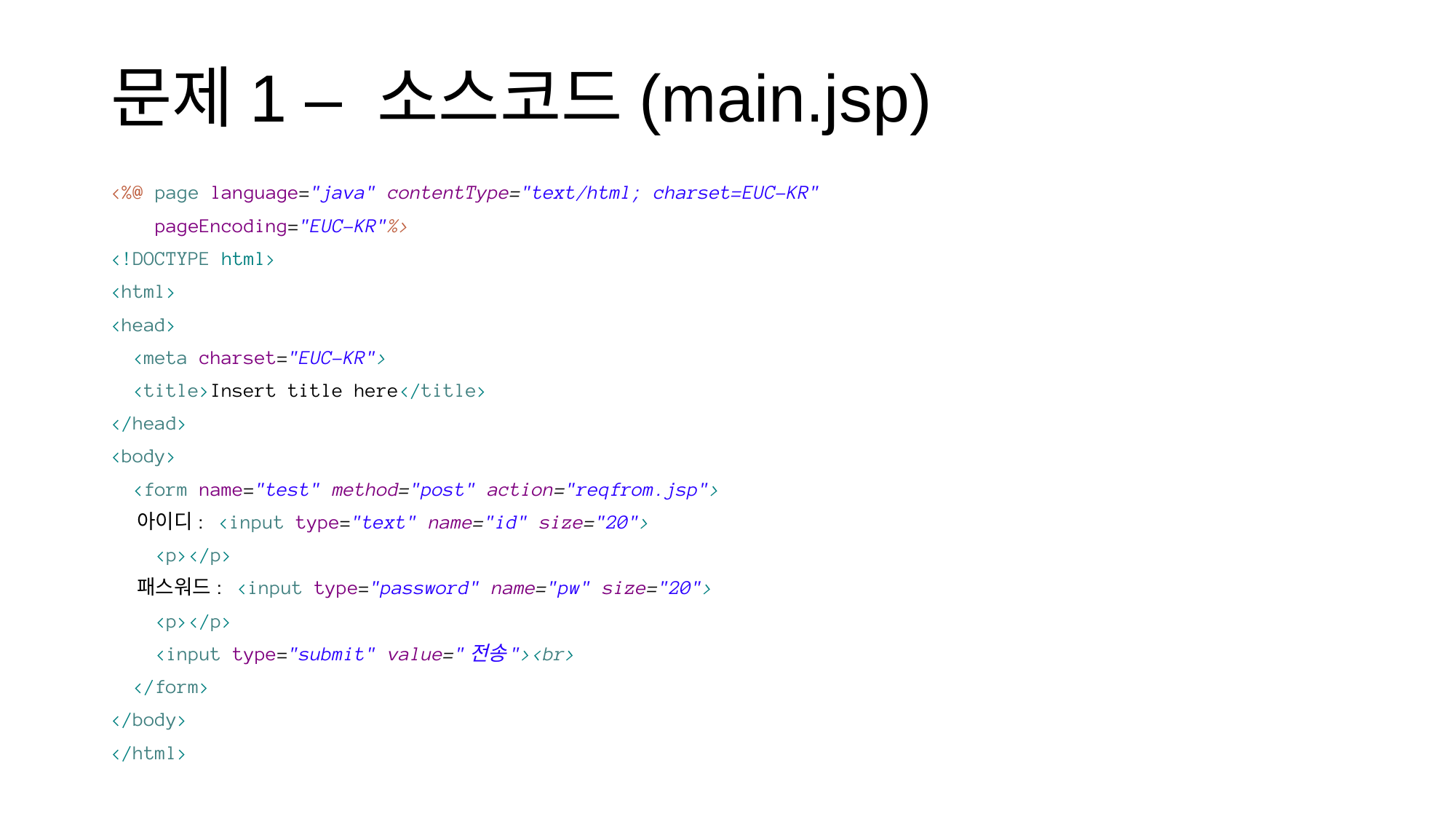

# 문제1 – 소스코드(main.jsp)
<%@ page language="java" contentType="text/html; charset=EUC-KR"
    pageEncoding="EUC-KR"%>
<!DOCTYPE html>
<html>
<head>
  <meta charset="EUC-KR">
  <title>Insert title here</title>
</head>
<body>
  <form name="test" method="post" action="reqfrom.jsp">
    아이디: <input type="text" name="id" size="20">
    <p></p>
    패스워드: <input type="password" name="pw" size="20">
    <p></p>
    <input type="submit" value="전송"><br>
  </form>
</body>
</html>